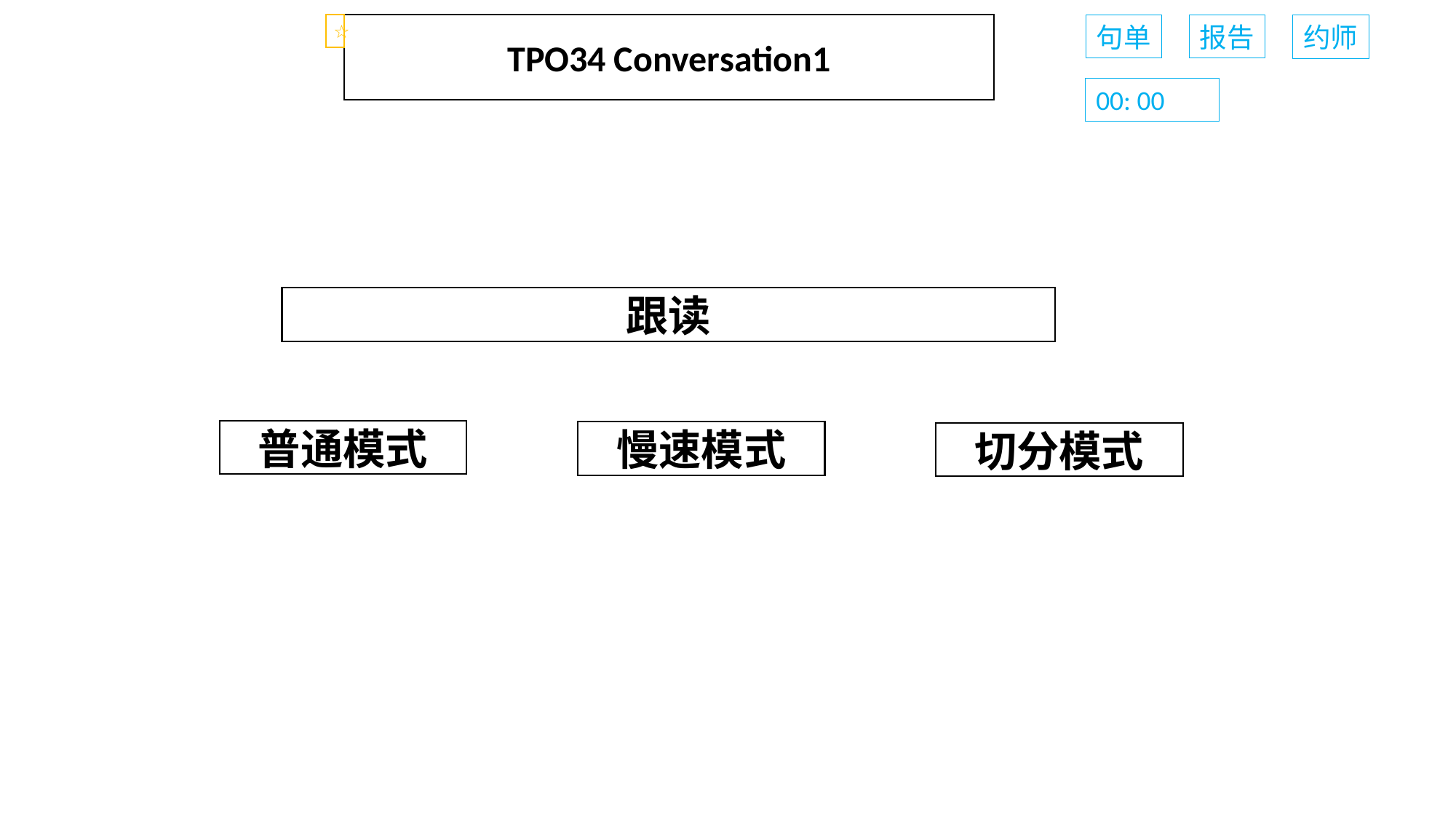

☆
TPO34 Conversation1
句单
报告
约师
00: 00
跟读
普通模式
慢速模式
切分模式